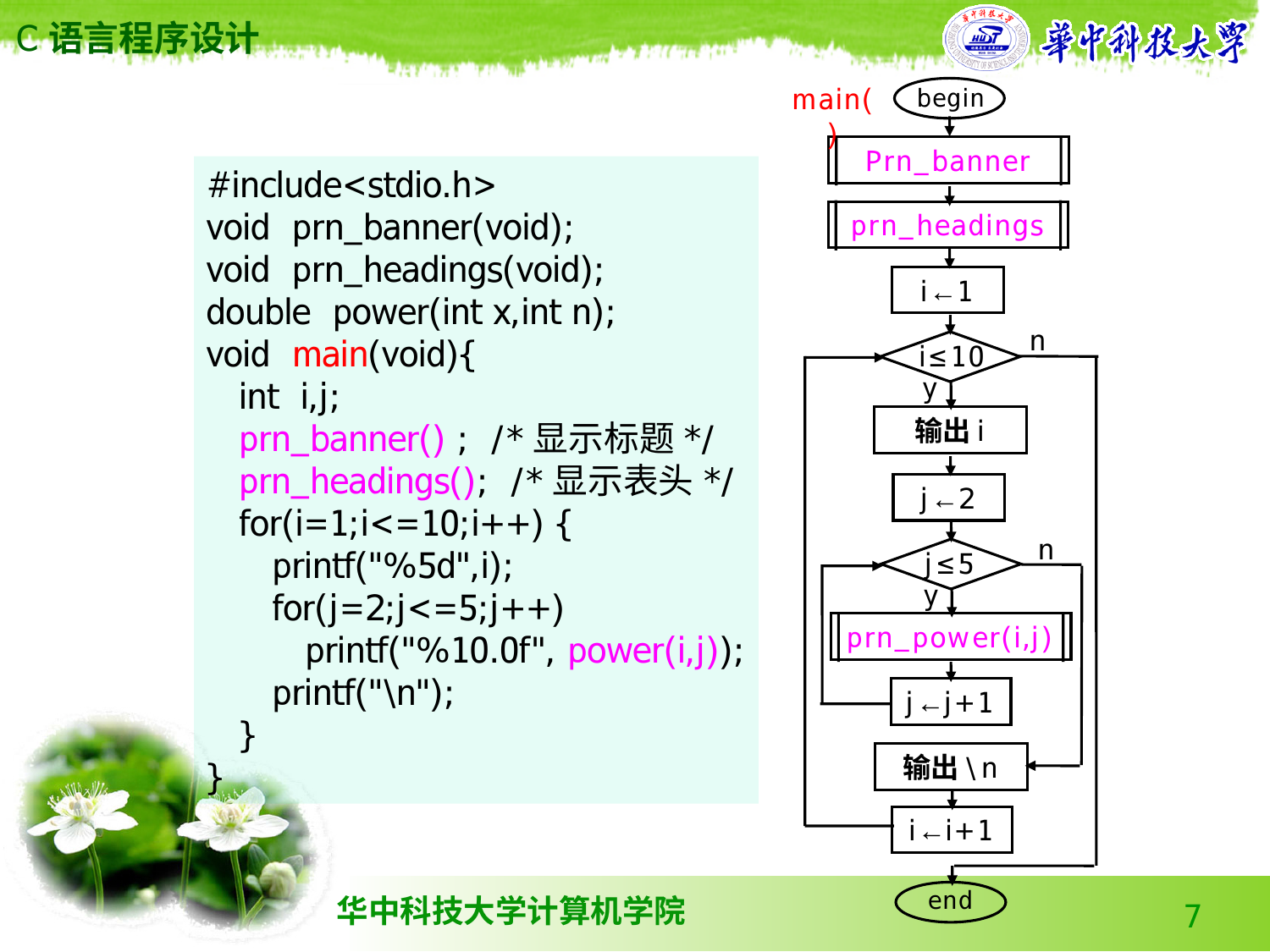

main()
begin

Prn_banner

prn_headings

i←1

n

i≤10

y

输出i

j←2

n

j≤5

y

prn_power(i,j)

j←j+1

输出\n

i←i+1

end

#include<stdio.h>
void  prn_banner(void);
void  prn_headings(void);
double  power(int x,int n);
void  main(void){
   int  i,j;
   prn_banner() ;  /*显示标题*/
   prn_headings();  /*显示表头*/
   for(i=1;i<=10;i++) {
      printf("%5d",i);
      for(j=2;j<=5;j++)
         printf("%10.0f", power(i,j));
      printf("\n");
   }
}
7